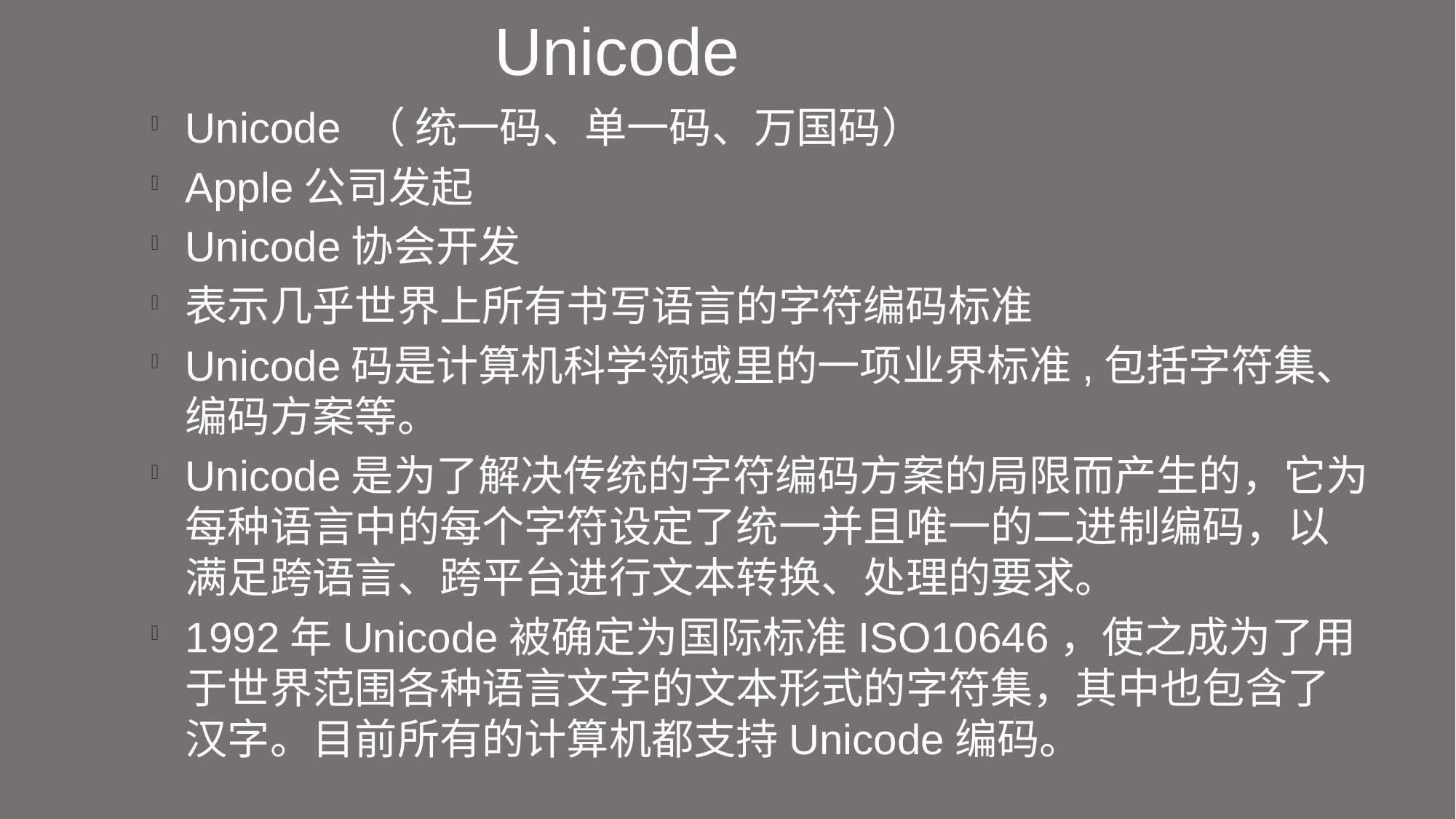

Unicode
Unicode （ 统一码、单一码、万国码）
Apple公司发起
Unicode协会开发
表示几乎世界上所有书写语言的字符编码标准
Unicode码是计算机科学领域里的一项业界标准,包括字符集、编码方案等。
Unicode是为了解决传统的字符编码方案的局限而产生的，它为每种语言中的每个字符设定了统一并且唯一的二进制编码，以满足跨语言、跨平台进行文本转换、处理的要求。
1992年Unicode被确定为国际标准ISO10646，使之成为了用于世界范围各种语言文字的文本形式的字符集，其中也包含了汉字。目前所有的计算机都支持Unicode编码。